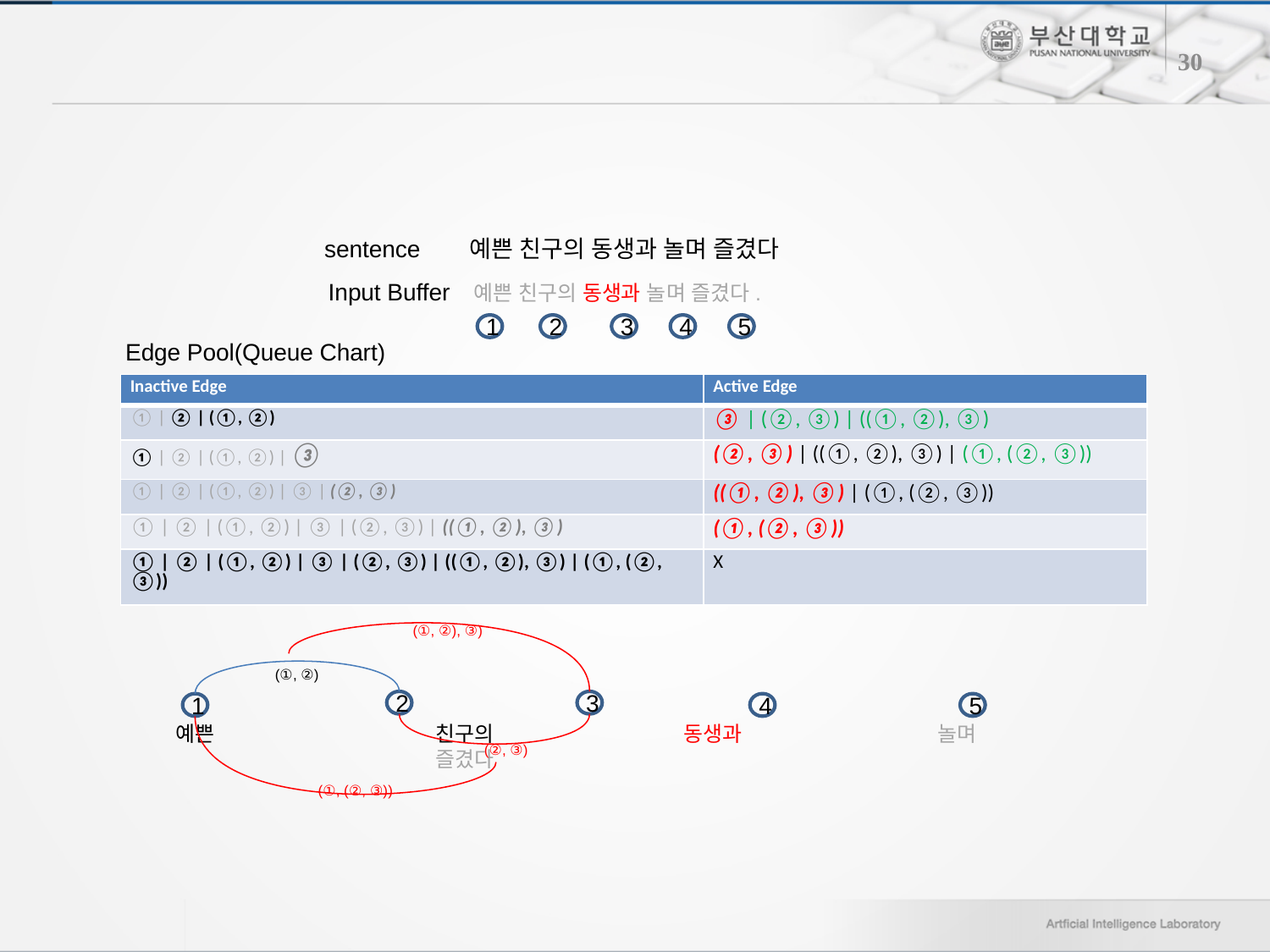

30
sentence
예쁜 친구의 동생과 놀며 즐겼다
Input Buffer
예쁜 친구의 동생과 놀며 즐겼다.
1
2
3
4
5
Edge Pool(Queue Chart)
| Inactive Edge | Active Edge |
| --- | --- |
| ① | ② | (①, ②) | ③ | (②, ③) | ((①, ②), ③) |
| ① | ② | (①, ②) | ③ | (②, ③) | ((①, ②), ③) | (①, (②, ③)) |
| ① | ② | (①, ②) | ③ | (②, ③) | ((①, ②), ③) | (①, (②, ③)) |
| ① | ② | (①, ②) | ③ | (②, ③) | ((①, ②), ③) | (①, (②, ③)) |
| ① | ② | (①, ②) | ③ | (②, ③) | ((①, ②), ③) | (①, (②, ③)) | X |

(①, ②), ③)

(①, ②)
2
3
1
4
5
예쁜		 친구의 		동생과 		놀며		 즐겼다
(②, ③)

(①, (②, ③))